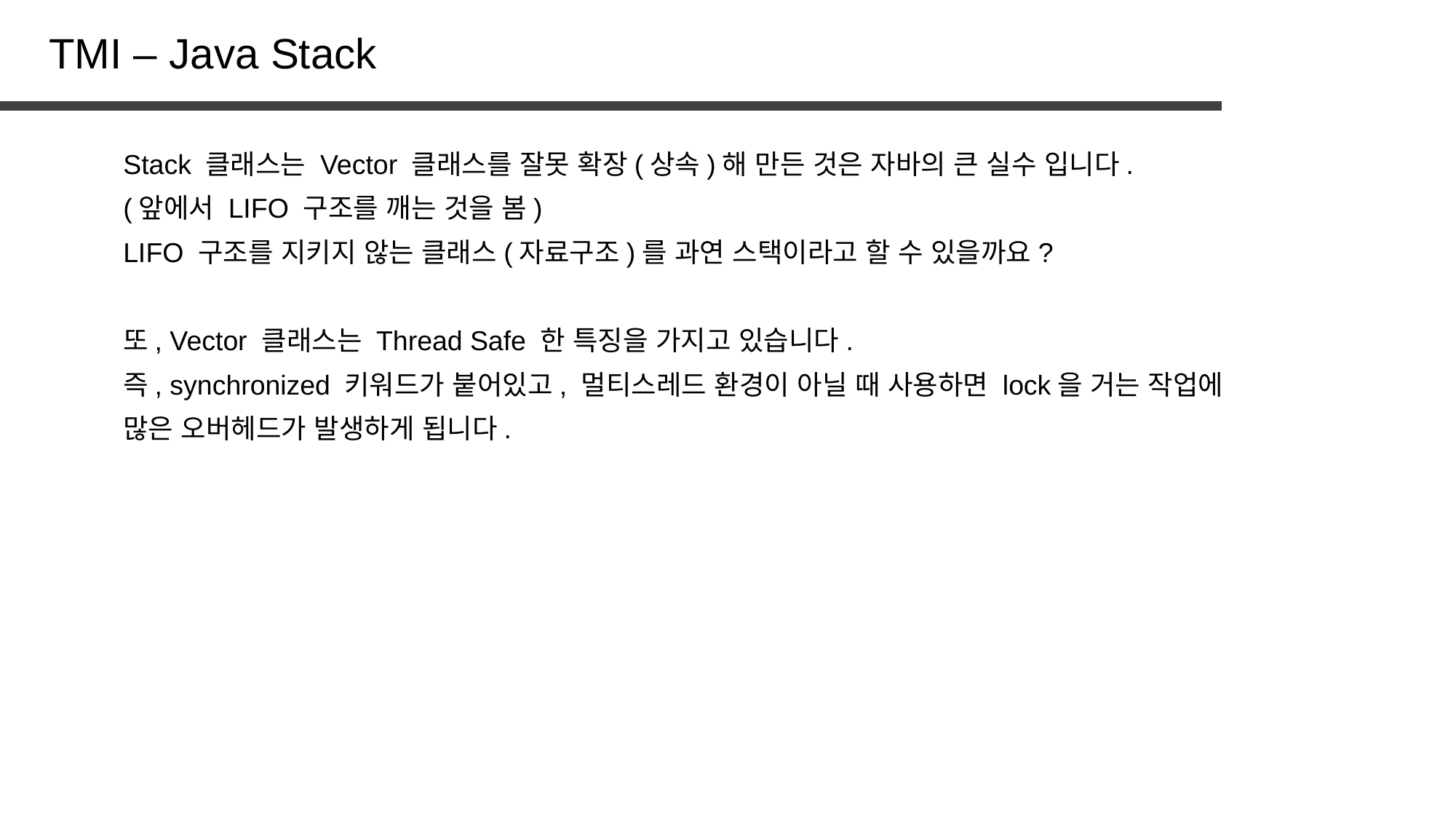

TMI – Java Stack
Stack 클래스는 Vector 클래스를 잘못 확장(상속)해 만든 것은 자바의 큰 실수 입니다.
(앞에서 LIFO 구조를 깨는 것을 봄)
LIFO 구조를 지키지 않는 클래스(자료구조)를 과연 스택이라고 할 수 있을까요?
또, Vector 클래스는 Thread Safe 한 특징을 가지고 있습니다.
즉, synchronized 키워드가 붙어있고, 멀티스레드 환경이 아닐 때 사용하면 lock을 거는 작업에
많은 오버헤드가 발생하게 됩니다.